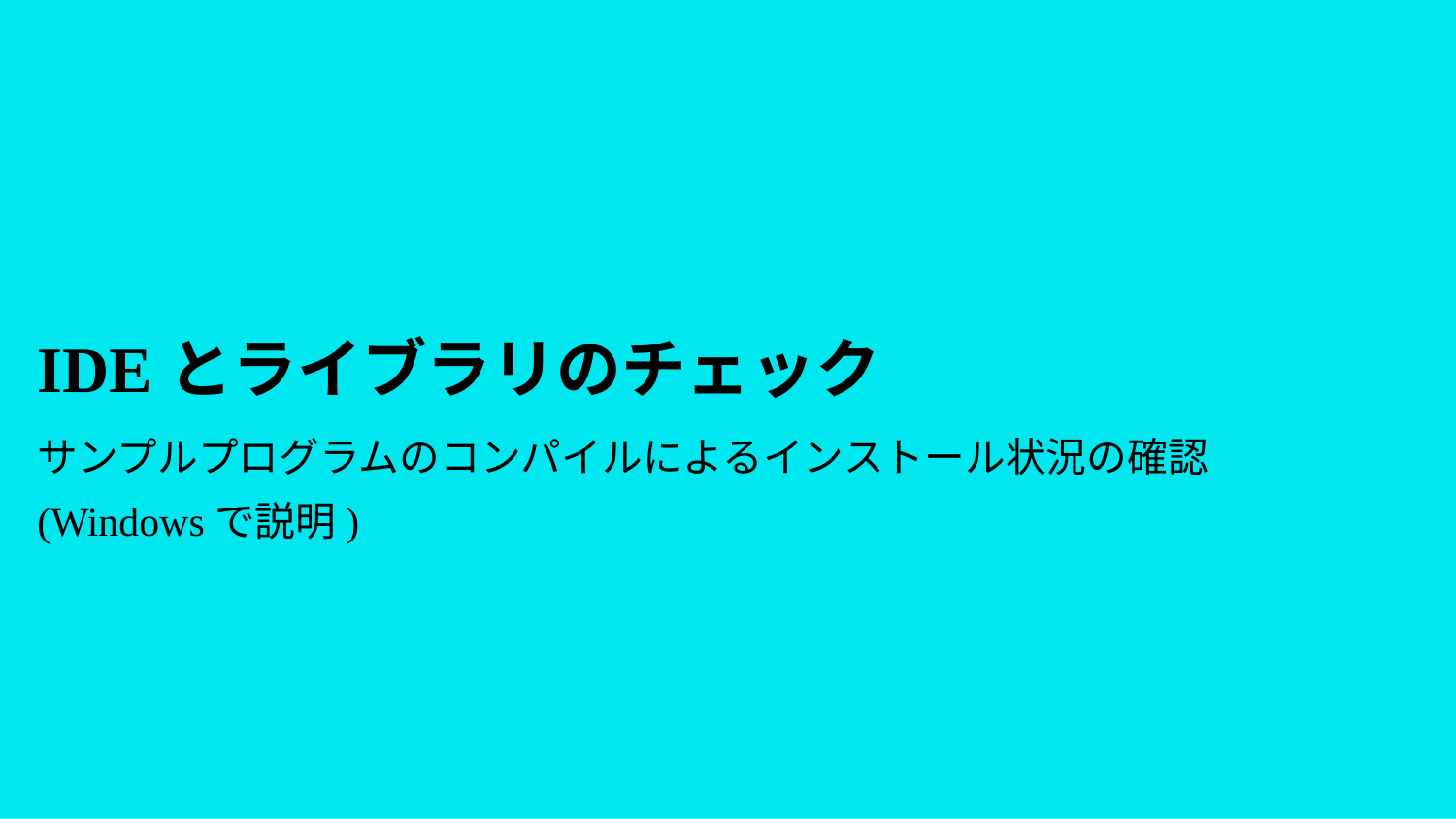

# IDEとライブラリのチェック
サンプルプログラムのコンパイルによるインストール状況の確認
(Windowsで説明)